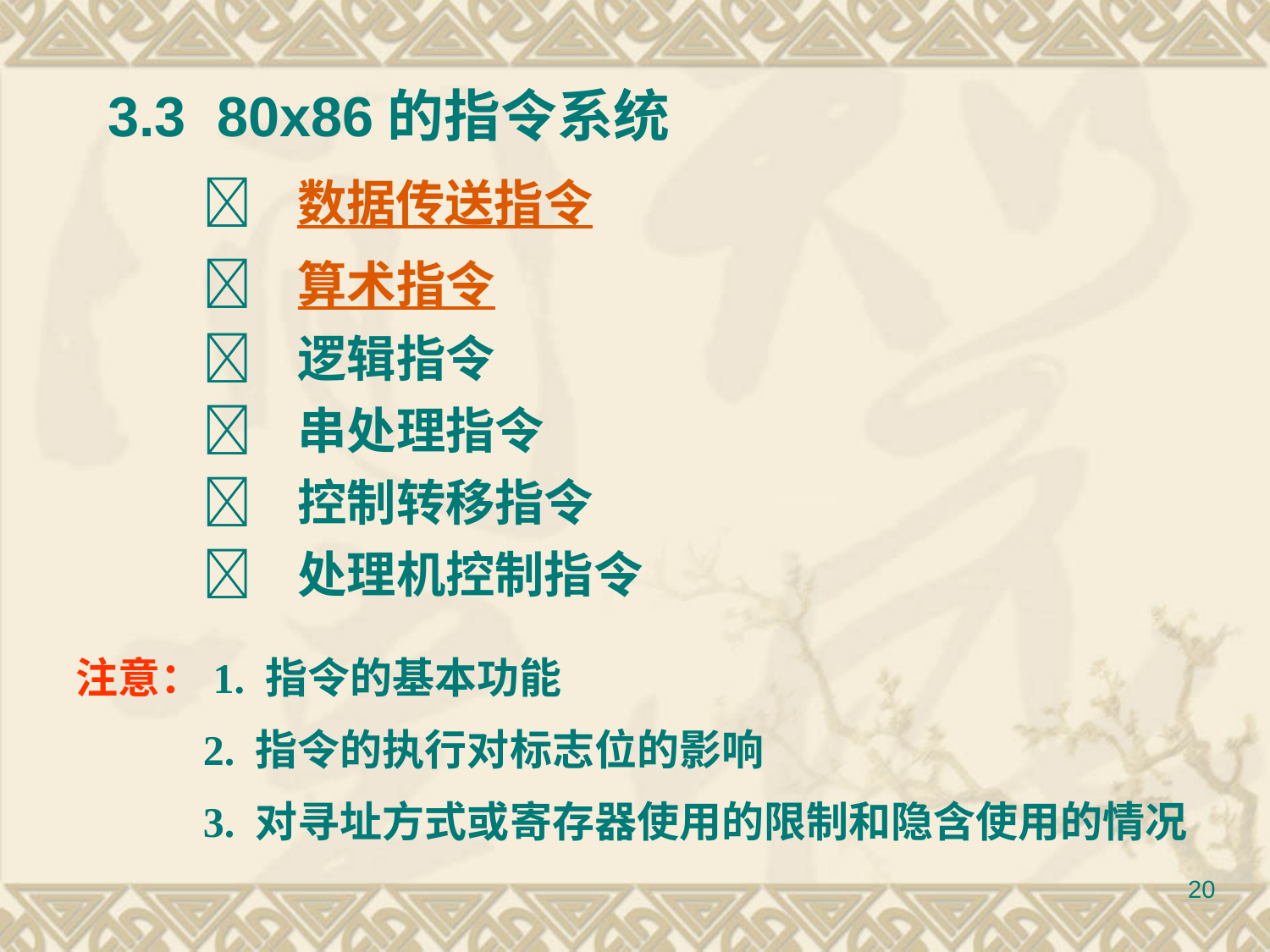

3.3  80x86的指令系统
•   数据传送指令
•   算术指令
•   逻辑指令
•   串处理指令
•   控制转移指令
•   处理机控制指令
注意：1. 指令的基本功能
            2. 指令的执行对标志位的影响
            3. 对寻址方式或寄存器使用的限制和隐含使用的情况
20